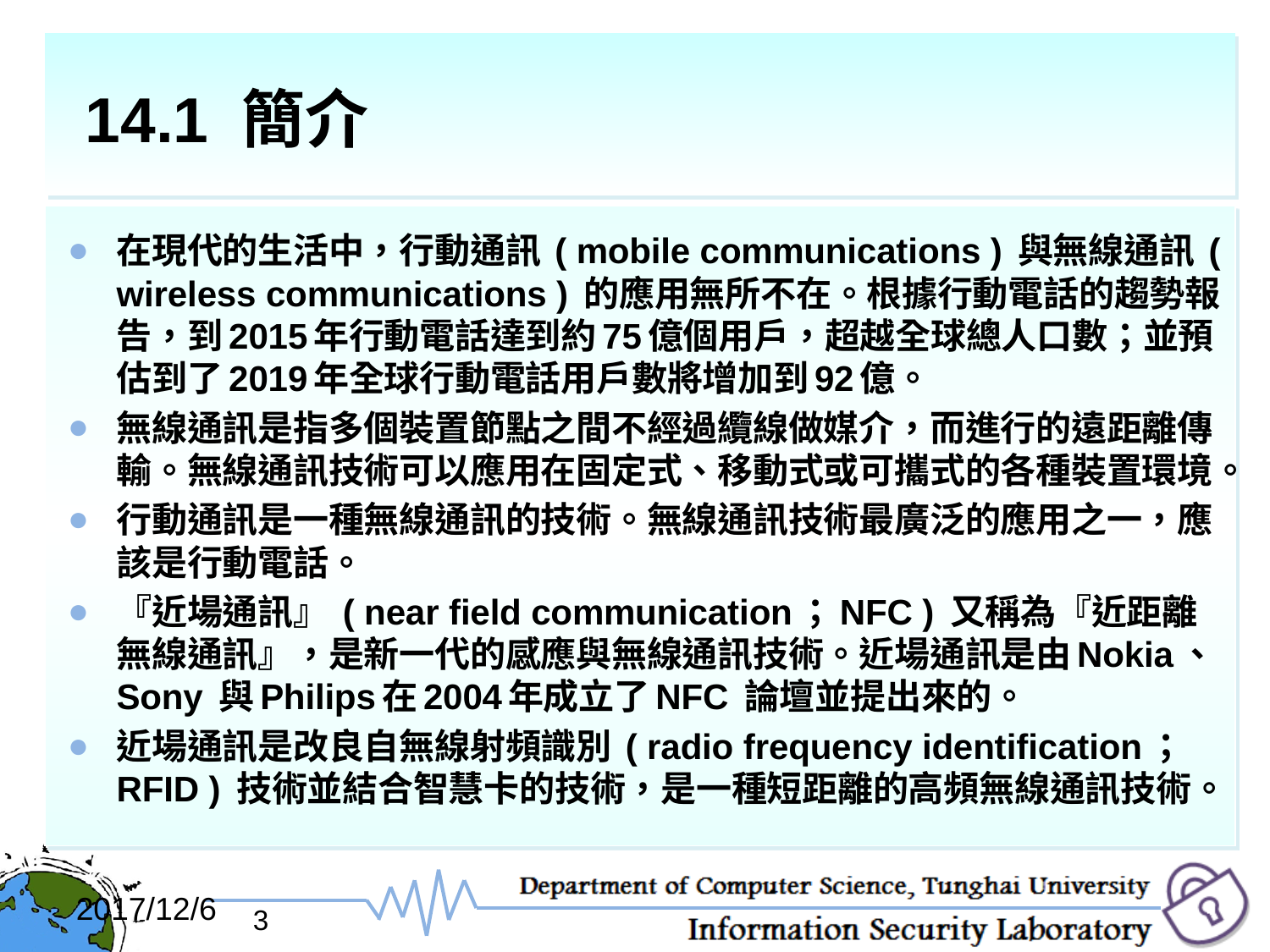

# 14.1 簡介
在現代的生活中，行動通訊 ( mobile communications ) 與無線通訊 ( wireless communications ) 的應用無所不在。根據行動電話的趨勢報告，到2015年行動電話達到約75億個用戶，超越全球總人口數；並預估到了2019年全球行動電話用戶數將增加到92億。
無線通訊是指多個裝置節點之間不經過纜線做媒介，而進行的遠距離傳輸。無線通訊技術可以應用在固定式、移動式或可攜式的各種裝置環境。
行動通訊是一種無線通訊的技術。無線通訊技術最廣泛的應用之一，應該是行動電話。
『近場通訊』 ( near field communication；NFC ) 又稱為『近距離無線通訊』，是新一代的感應與無線通訊技術。近場通訊是由Nokia、Sony 與Philips在2004年成立了NFC 論壇並提出來的。
近場通訊是改良自無線射頻識別 ( radio frequency identification；RFID ) 技術並結合智慧卡的技術，是一種短距離的高頻無線通訊技術。
2017/12/6
3